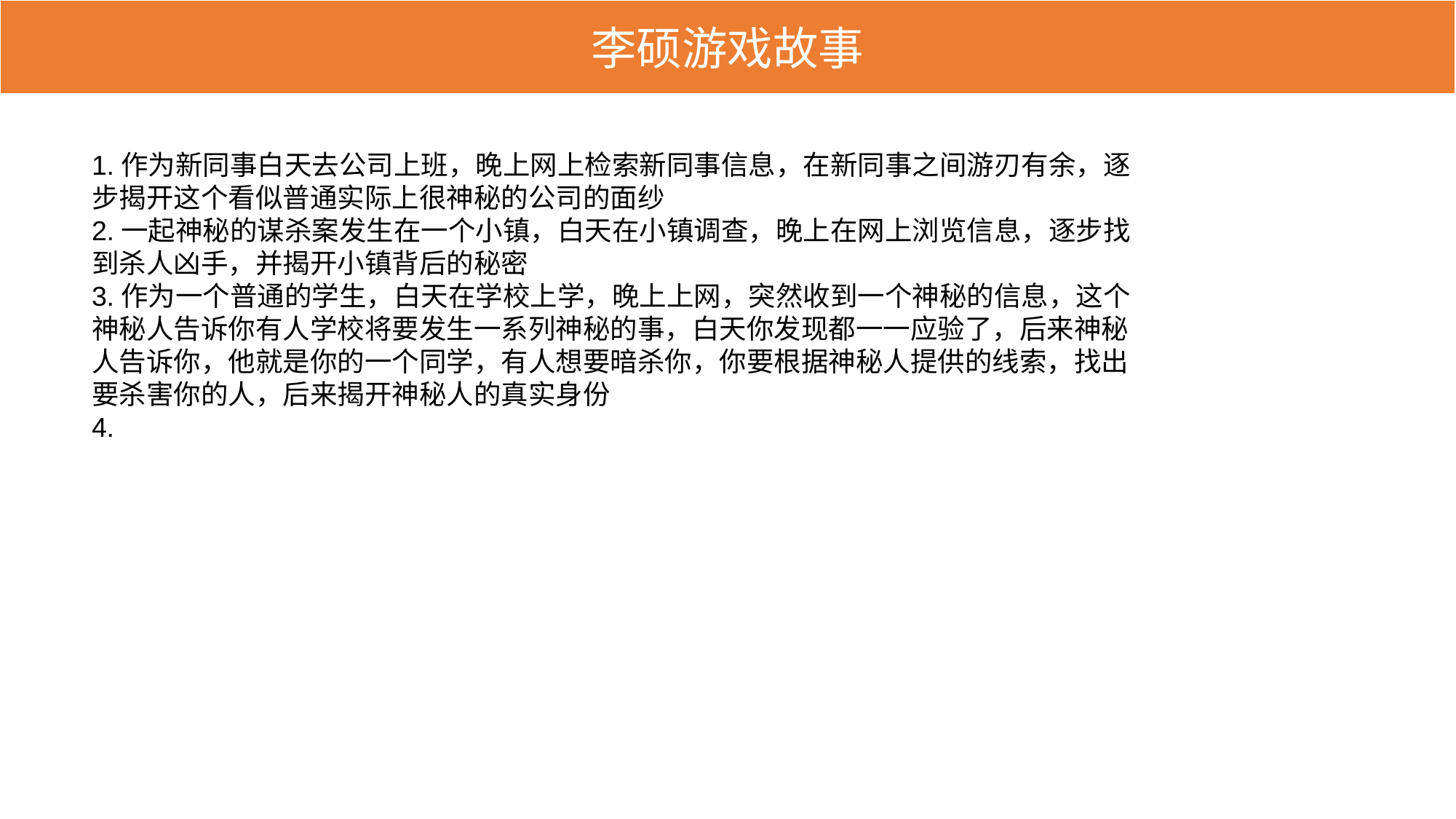

李硕游戏故事
1.作为新同事白天去公司上班，晚上网上检索新同事信息，在新同事之间游刃有余，逐步揭开这个看似普通实际上很神秘的公司的面纱
2.一起神秘的谋杀案发生在一个小镇，白天在小镇调查，晚上在网上浏览信息，逐步找到杀人凶手，并揭开小镇背后的秘密
3.作为一个普通的学生，白天在学校上学，晚上上网，突然收到一个神秘的信息，这个神秘人告诉你有人学校将要发生一系列神秘的事，白天你发现都一一应验了，后来神秘人告诉你，他就是你的一个同学，有人想要暗杀你，你要根据神秘人提供的线索，找出要杀害你的人，后来揭开神秘人的真实身份
4.